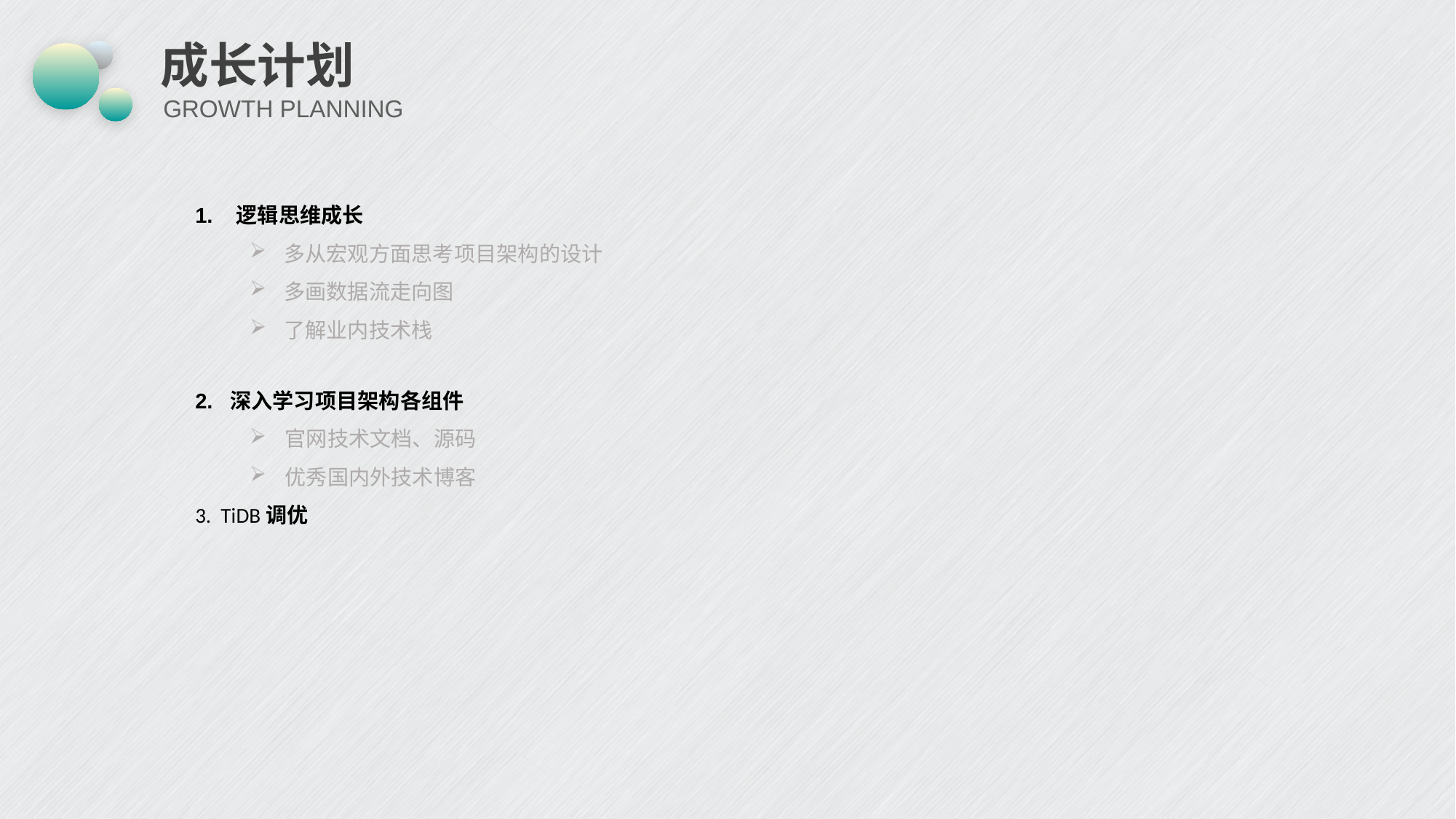

# 成长计划
GROWTH PLANNING
1.   逻辑思维成长
多从宏观方面思考项目架构的设计
多画数据流走向图
了解业内技术栈

2.  深入学习项目架构各组件
  官网技术文档、源码
  优秀国内外技术博客
3.  TiDB调优